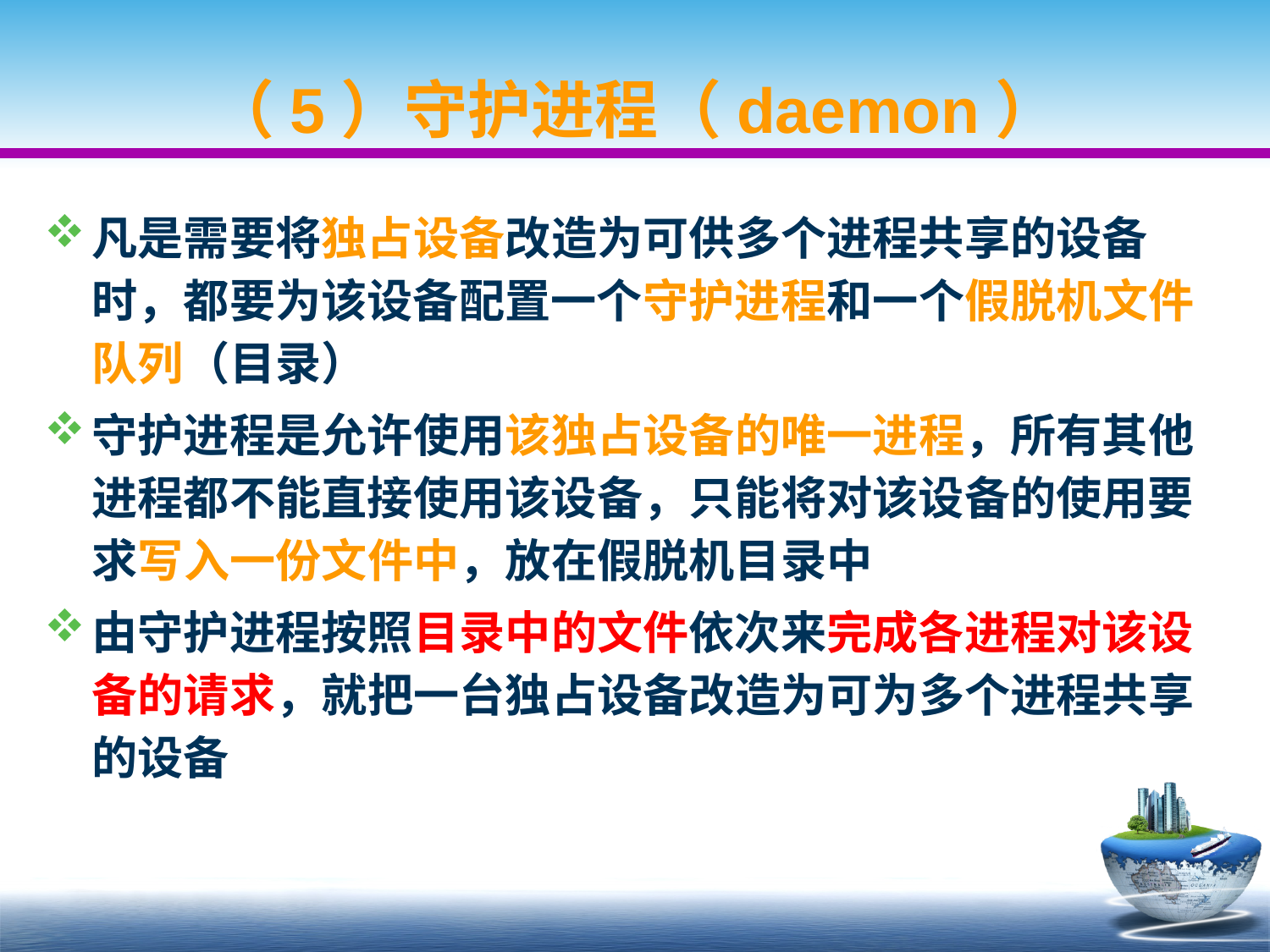

# （5）守护进程（daemon）

凡是需要将独占设备改造为可供多个进程共享的设备时，都要为该设备配置一个守护进程和一个假脱机文件队列（目录）
守护进程是允许使用该独占设备的唯一进程，所有其他进程都不能直接使用该设备，只能将对该设备的使用要求写入一份文件中，放在假脱机目录中
由守护进程按照目录中的文件依次来完成各进程对该设备的请求，就把一台独占设备改造为可为多个进程共享的设备